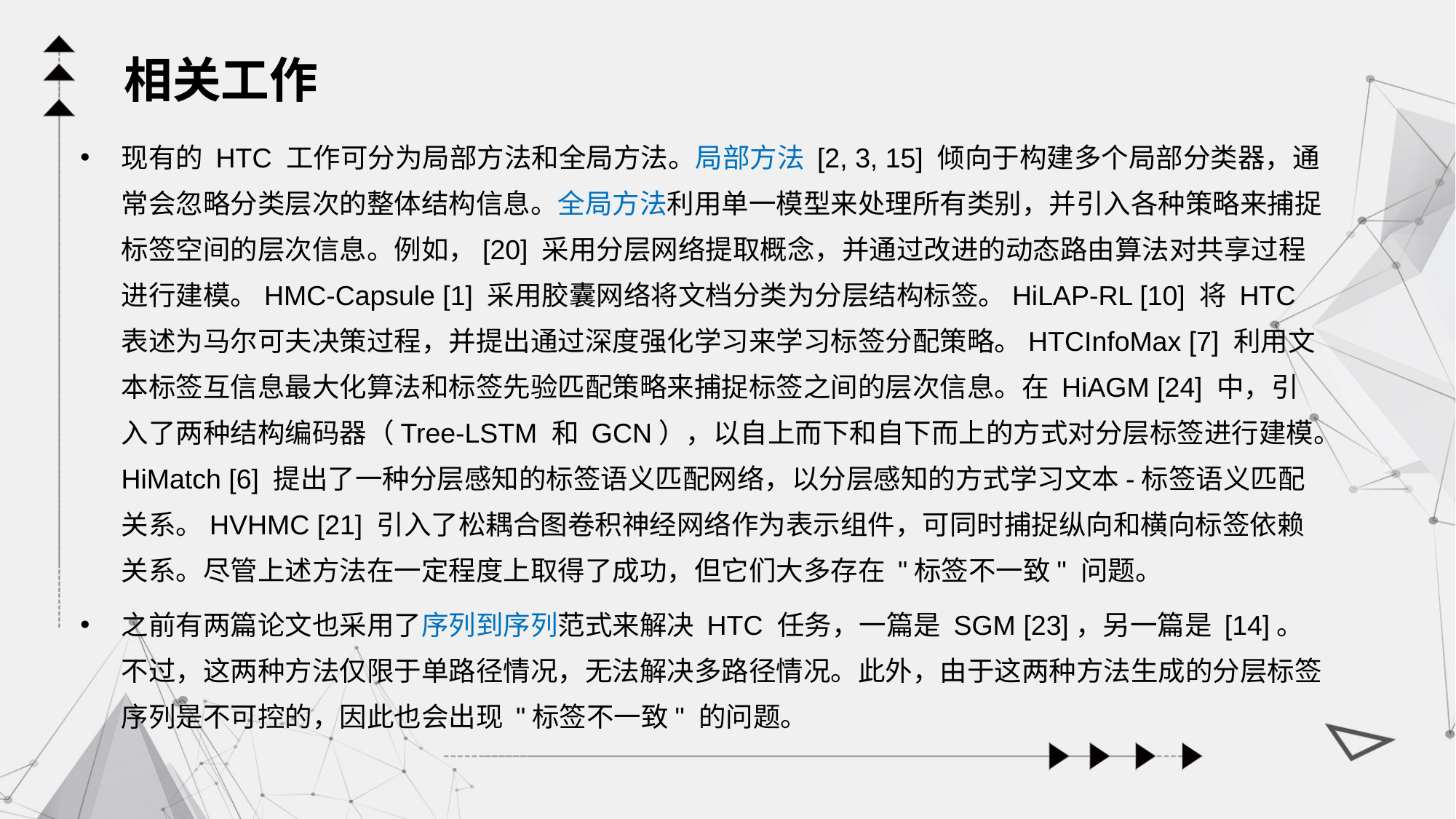

相关工作
现有的 HTC 工作可分为局部方法和全局方法。局部方法 [2, 3, 15] 倾向于构建多个局部分类器，通常会忽略分类层次的整体结构信息。全局方法利用单一模型来处理所有类别，并引入各种策略来捕捉标签空间的层次信息。例如，[20] 采用分层网络提取概念，并通过改进的动态路由算法对共享过程进行建模。HMC-Capsule [1] 采用胶囊网络将文档分类为分层结构标签。HiLAP-RL [10] 将 HTC 表述为马尔可夫决策过程，并提出通过深度强化学习来学习标签分配策略。HTCInfoMax [7] 利用文本标签互信息最大化算法和标签先验匹配策略来捕捉标签之间的层次信息。在 HiAGM [24] 中，引入了两种结构编码器（Tree-LSTM 和 GCN），以自上而下和自下而上的方式对分层标签进行建模。HiMatch [6] 提出了一种分层感知的标签语义匹配网络，以分层感知的方式学习文本-标签语义匹配关系。HVHMC [21] 引入了松耦合图卷积神经网络作为表示组件，可同时捕捉纵向和横向标签依赖关系。尽管上述方法在一定程度上取得了成功，但它们大多存在 "标签不一致" 问题。
之前有两篇论文也采用了序列到序列范式来解决 HTC 任务，一篇是 SGM [23]，另一篇是 [14]。不过，这两种方法仅限于单路径情况，无法解决多路径情况。此外，由于这两种方法生成的分层标签序列是不可控的，因此也会出现 "标签不一致" 的问题。